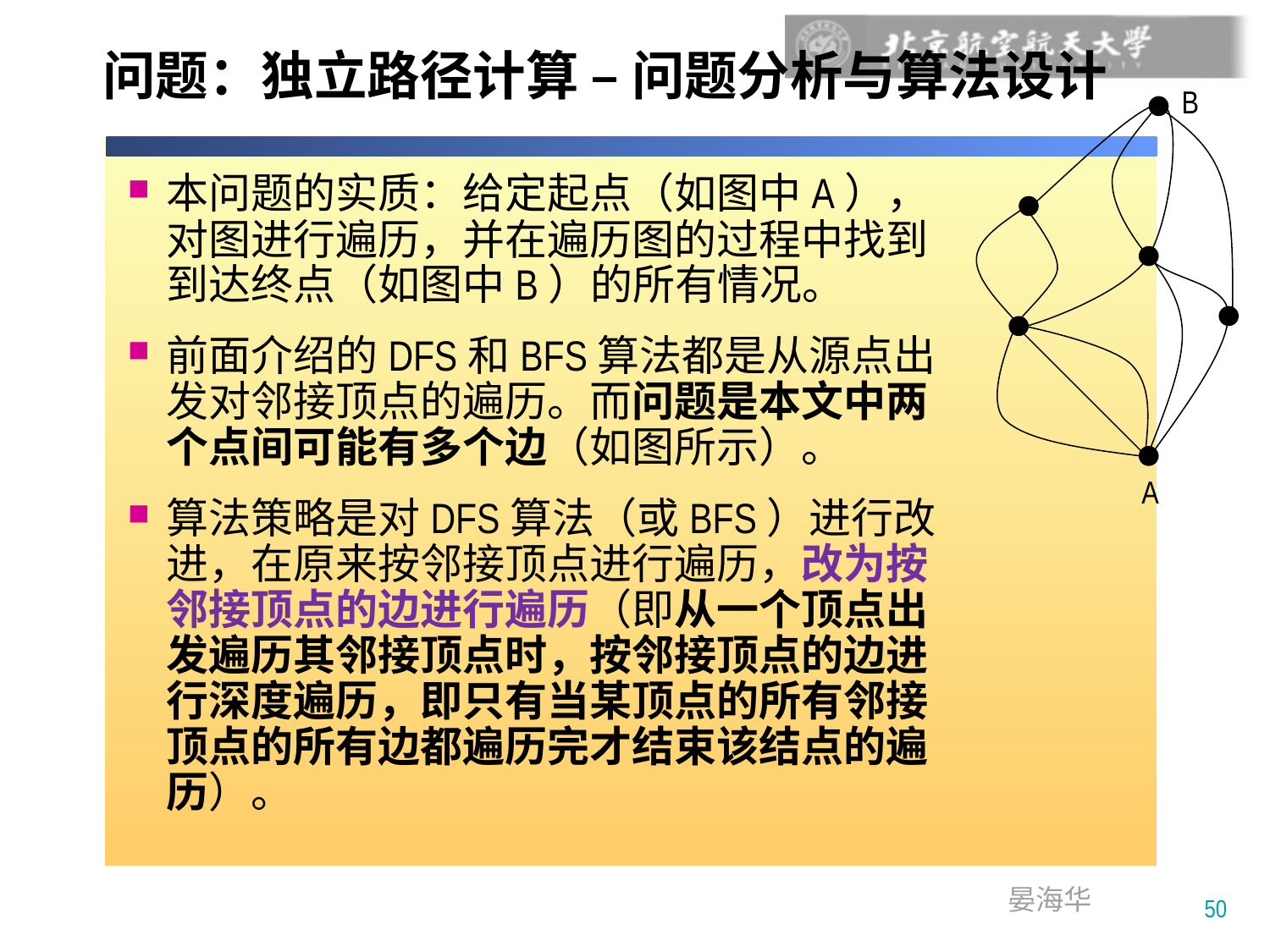

# 问题：独立路径计算 – 问题分析与算法设计
B

A
本问题的实质：给定起点（如图中A），对图进行遍历，并在遍历图的过程中找到到达终点（如图中B）的所有情况。
前面介绍的DFS和BFS算法都是从源点出发对邻接顶点的遍历。而问题是本文中两个点间可能有多个边（如图所示）。
算法策略是对DFS算法（或BFS）进行改进，在原来按邻接顶点进行遍历，改为按邻接顶点的边进行遍历（即从一个顶点出发遍历其邻接顶点时，按邻接顶点的边进行深度遍历，即只有当某顶点的所有邻接顶点的所有边都遍历完才结束该结点的遍历）。
50